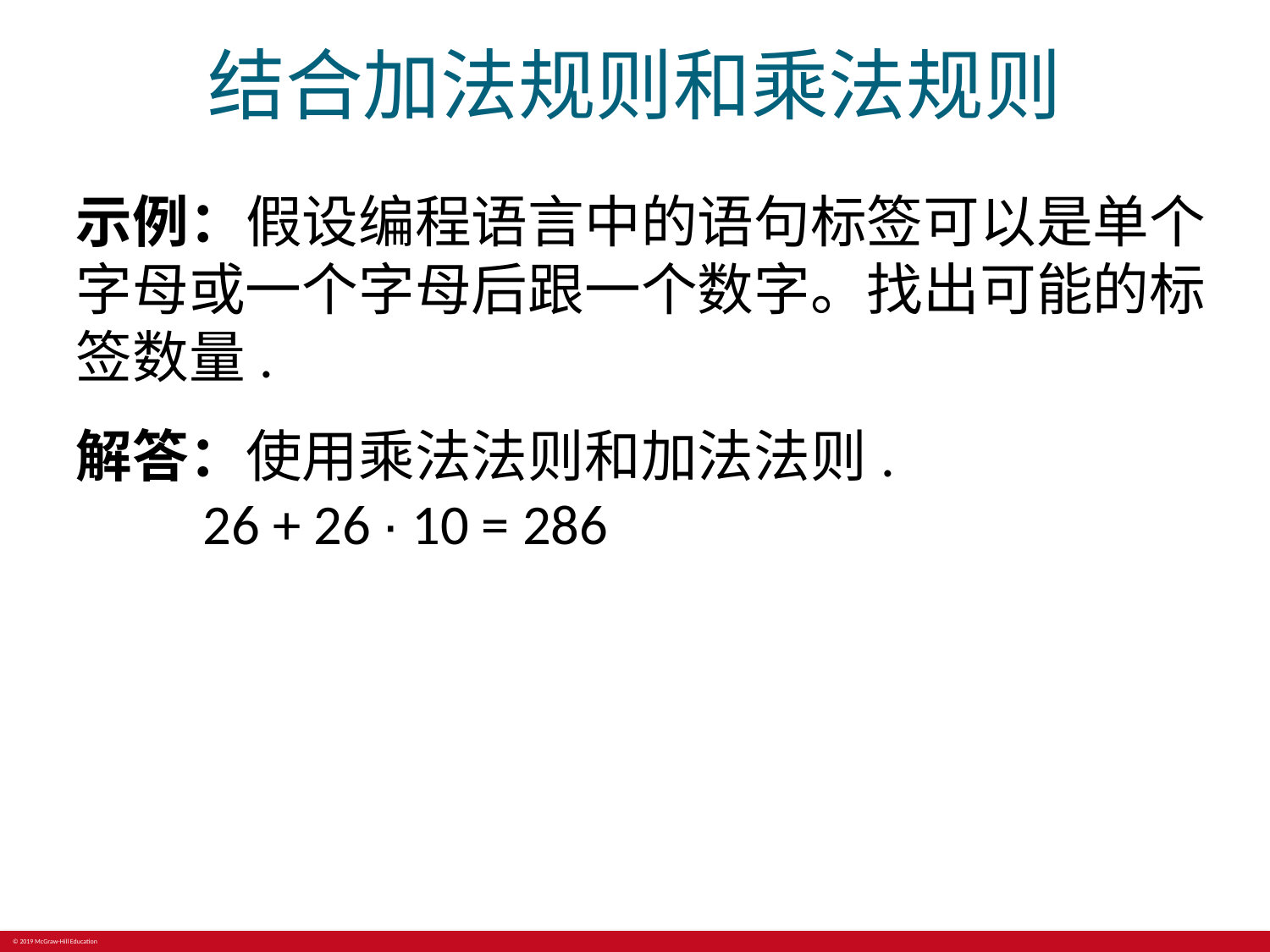

# 结合加法规则和乘法规则
示例：假设编程语言中的语句标签可以是单个字母或一个字母后跟一个数字。找出可能的标签数量.
解答：使用乘法法则和加法法则.
	26 + 26 ∙ 10 = 286